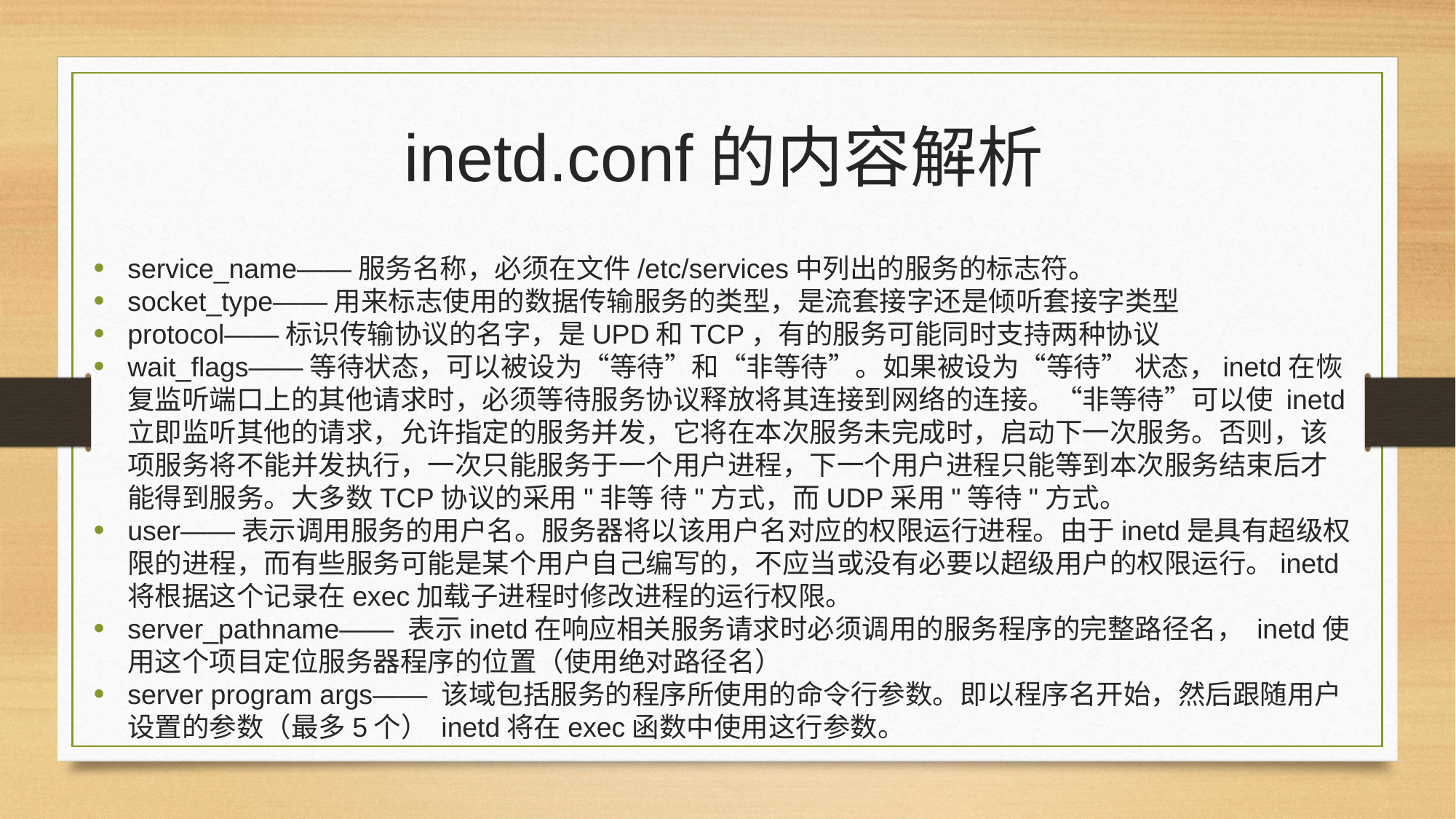

# inetd.conf的内容解析
service_name——服务名称，必须在文件/etc/services中列出的服务的标志符。
socket_type——用来标志使用的数据传输服务的类型，是流套接字还是倾听套接字类型
protocol——标识传输协议的名字，是UPD和TCP，有的服务可能同时支持两种协议
wait_flags——等待状态，可以被设为“等待”和“非等待”。如果被设为“等待” 状态，inetd在恢复监听端口上的其他请求时，必须等待服务协议释放将其连接到网络的连接。“非等待”可以使 inetd立即监听其他的请求，允许指定的服务并发，它将在本次服务未完成时，启动下一次服务。否则，该项服务将不能并发执行，一次只能服务于一个用户进程，下一个用户进程只能等到本次服务结束后才能得到服务。大多数TCP协议的采用"非等 待"方式，而UDP采用"等待"方式。
user——表示调用服务的用户名。服务器将以该用户名对应的权限运行进程。由于inetd是具有超级权限的进程，而有些服务可能是某个用户自己编写的，不应当或没有必要以超级用户的权限运行。inetd将根据这个记录在exec加载子进程时修改进程的运行权限。
server_pathname—— 表示inetd在响应相关服务请求时必须调用的服务程序的完整路径名， inetd使用这个项目定位服务器程序的位置（使用绝对路径名）
server program args—— 该域包括服务的程序所使用的命令行参数。即以程序名开始，然后跟随用户设置的参数（最多5个） inetd将在exec函数中使用这行参数。